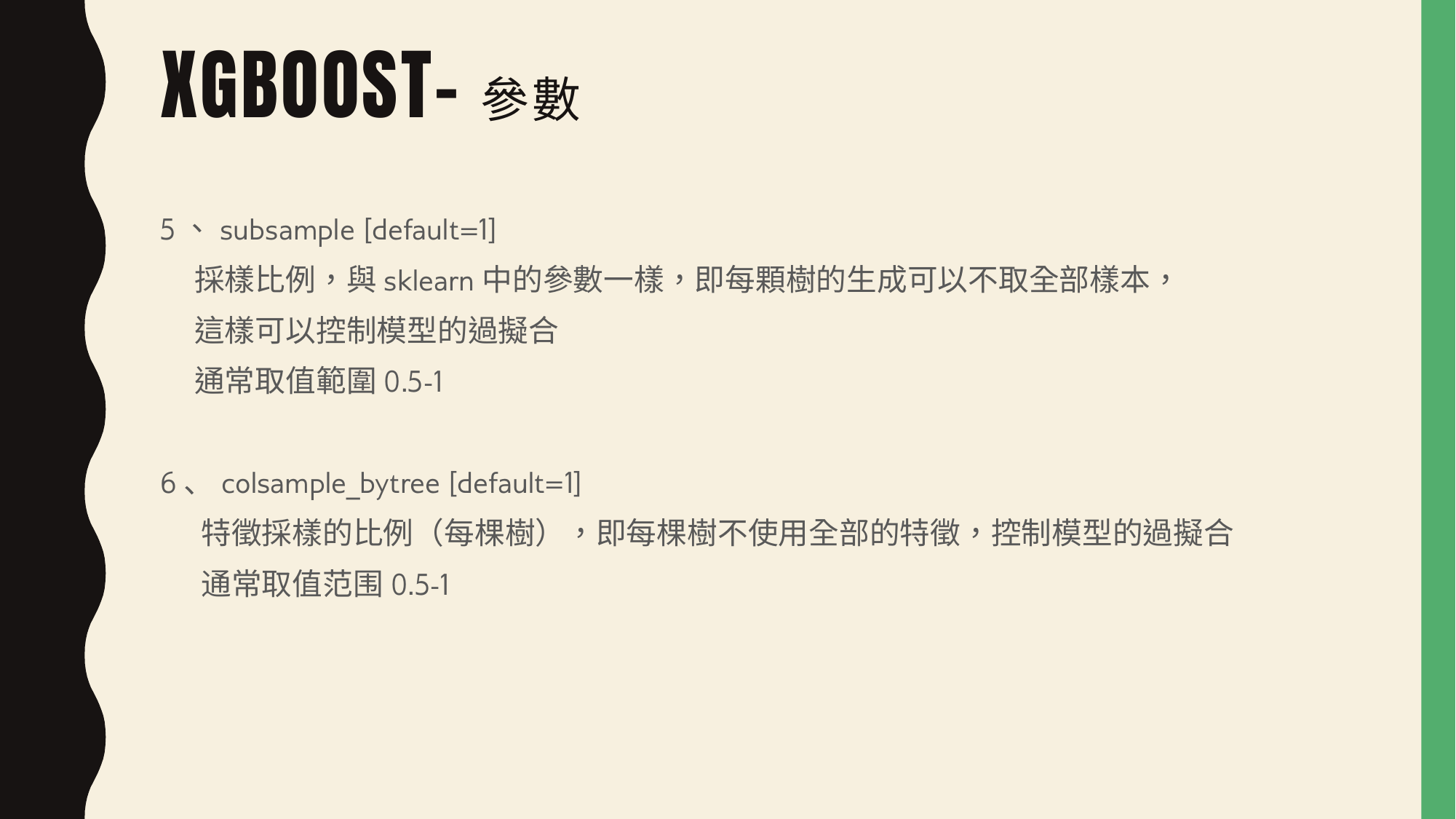

# Xgboost-參數
5、subsample [default=1]
    採樣比例，與sklearn中的參數一樣，即每顆樹的生成可以不取全部樣本，
    這樣可以控制模型的過擬合
    通常取值範圍0.5-1

6、colsample_bytree [default=1]
     特徵採樣的比例（每棵樹），即每棵樹不使用全部的特徵，控制模型的過擬合
     通常取值范围0.5-1